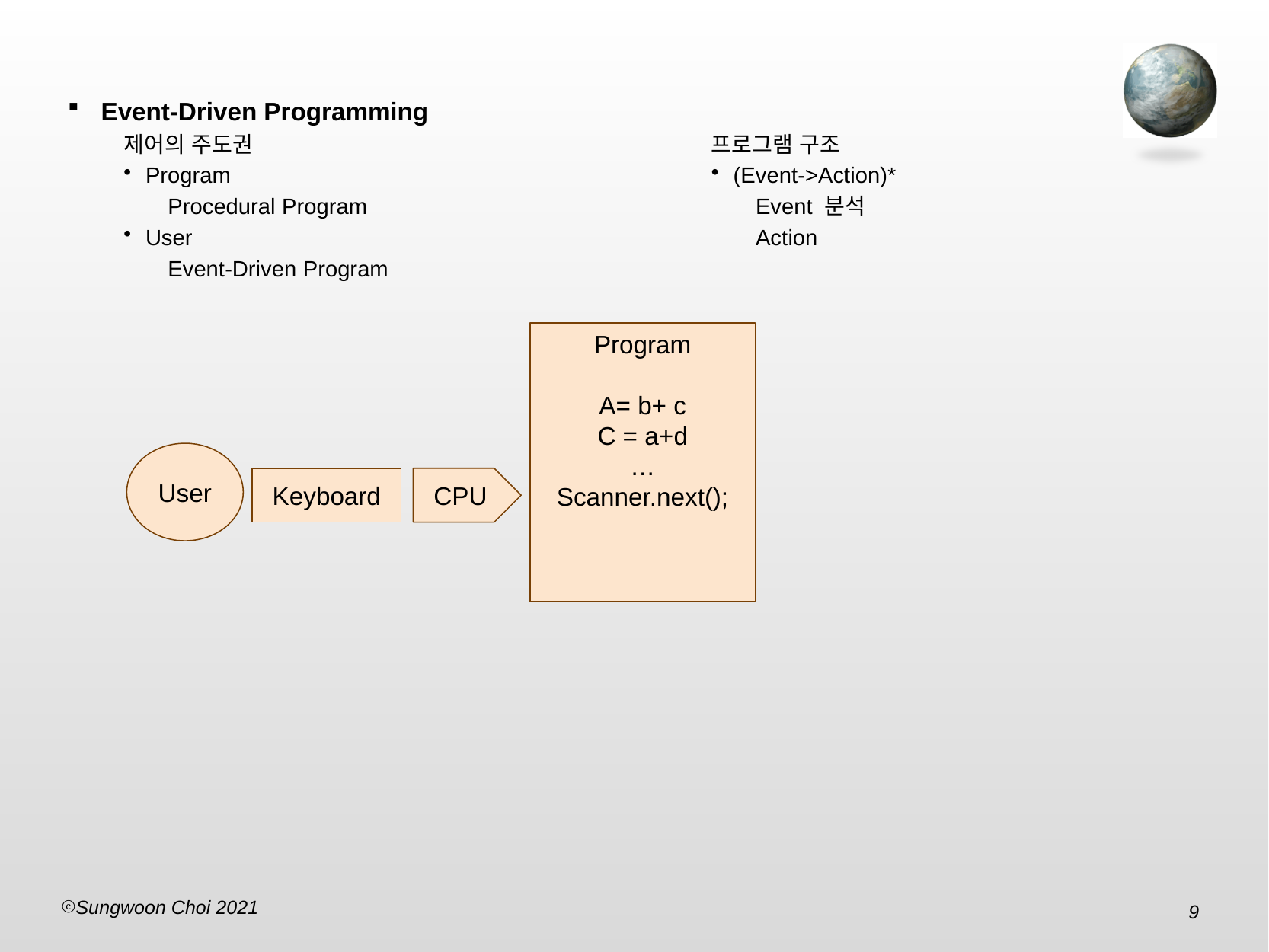

Event-Driven Programming
제어의 주도권
Program
Procedural Program
User
Event-Driven Program

프로그램 구조
(Event->Action)*
Event 분석
Action
Program

A= b+ c
C = a+d
…
Scanner.next();
User
Keyboard
CPU
Sungwoon Choi 2021
9